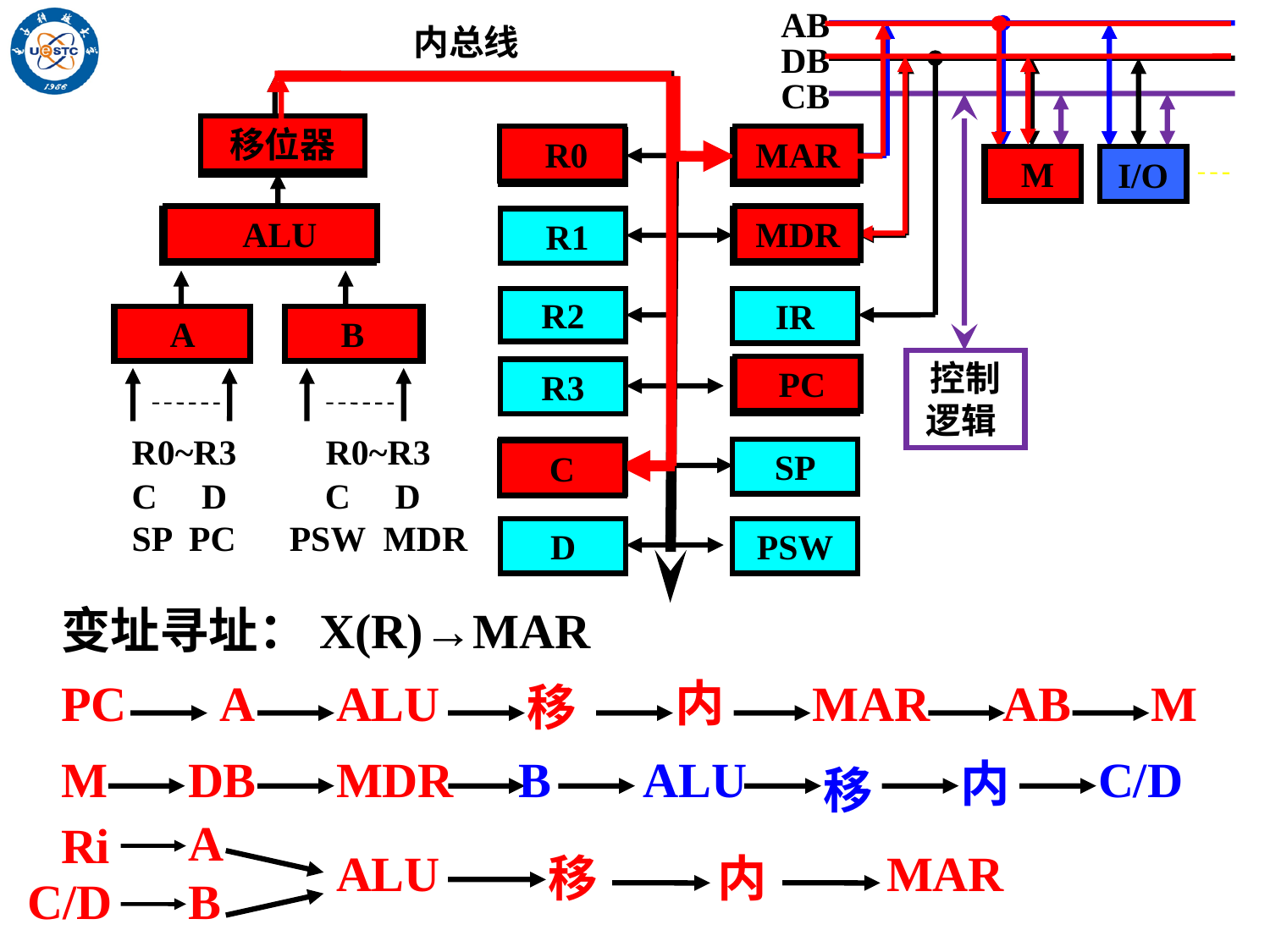

AB
内总线

DB

CB

移位器
 R0
MAR
 M
I/O

  ALU

 R1
MDR

R2
IR
A
B

控制逻辑
R3
 PC

     R0~R3          R0~R3
     C     D           C     D
     SP  PC      PSW  MDR
C
SP

D
PSW

移位器
 R0
MAR
 M
  ALU
MDR
A
B
 PC
C
变址寻址：X(R)→MAR
PC
A
ALU
内
MAR
AB
M
移

M
DB
MDR
B
ALU
C/D
内
移

A
Ri
ALU
MAR
移
内

C/D
B